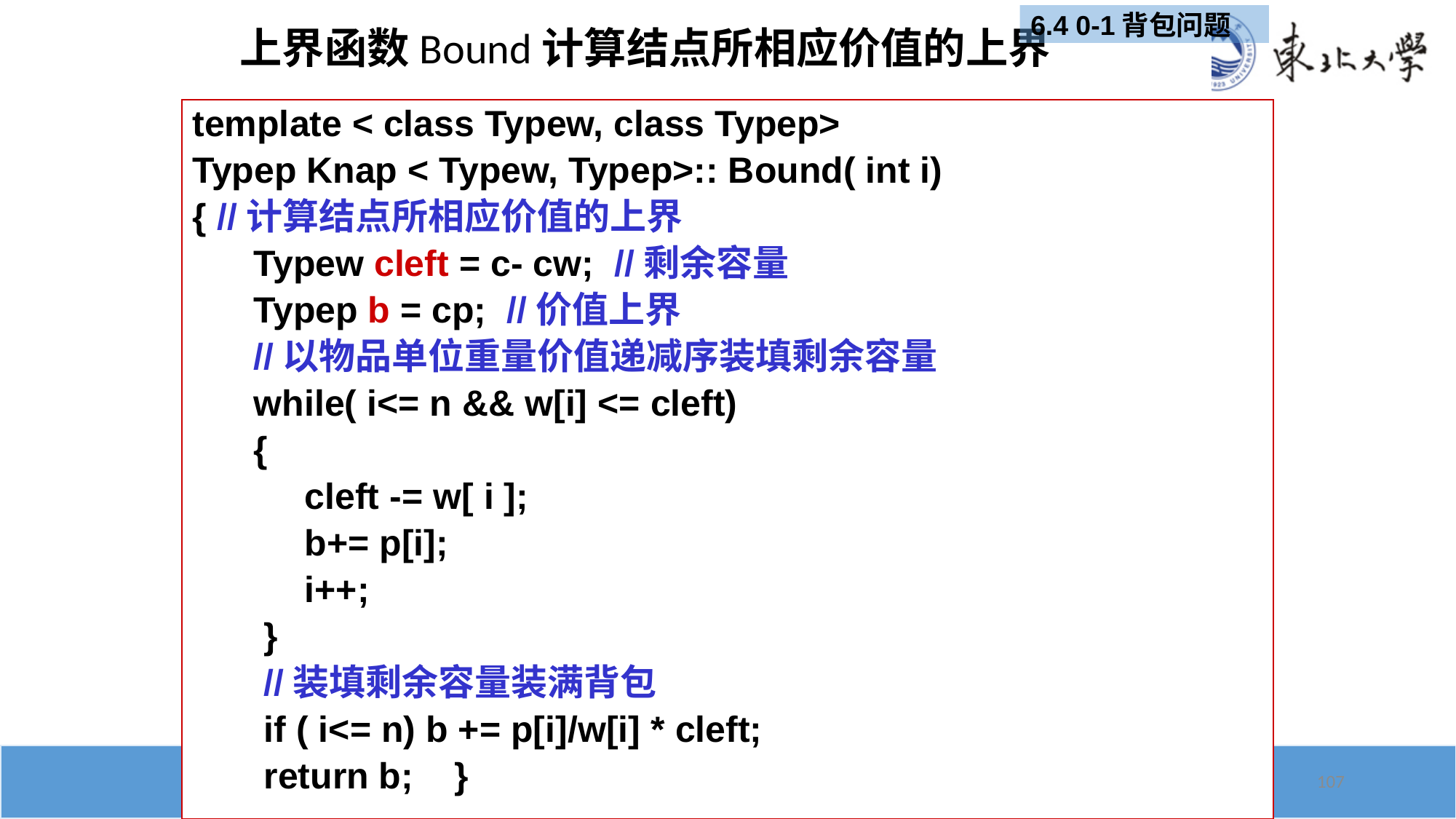

# 上界函数Bound计算结点所相应价值的上界
6.4 0-1背包问题
template < class Typew, class Typep>
Typep Knap < Typew, Typep>:: Bound( int i)
{ //计算结点所相应价值的上界
      Typew cleft = c- cw;  //剩余容量
      Typep b = cp;  //价值上界
      //以物品单位重量价值递减序装填剩余容量
      while( i<= n && w[i] <= cleft)
	  {
           cleft -= w[ i ];
           b+= p[i];
           i++;
       }
       //装填剩余容量装满背包
       if ( i<= n) b += p[i]/w[i] * cleft;
       return b;    }

107